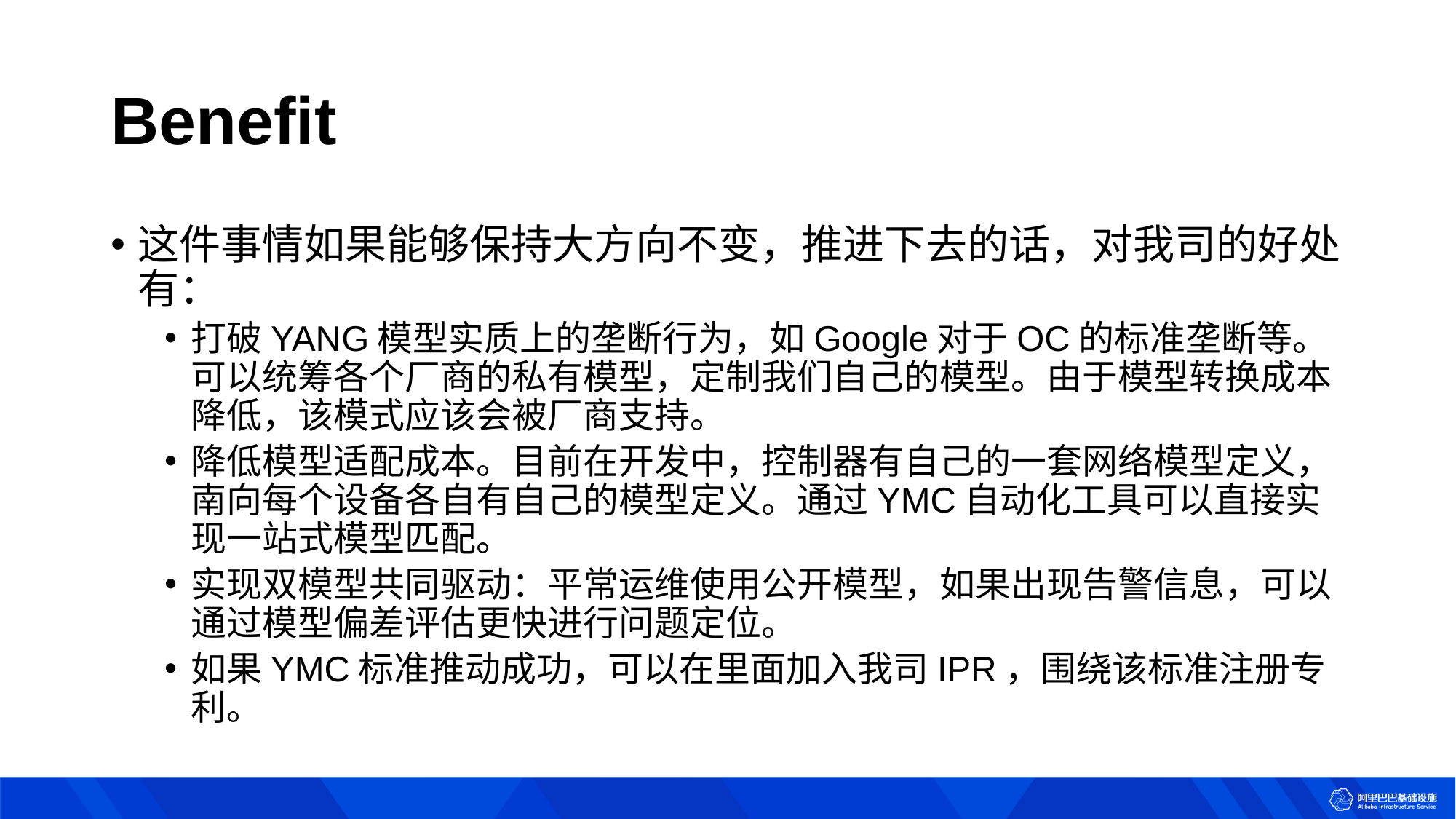

# Benefit
这件事情如果能够保持大方向不变，推进下去的话，对我司的好处有：
打破YANG模型实质上的垄断行为，如Google对于OC的标准垄断等。可以统筹各个厂商的私有模型，定制我们自己的模型。由于模型转换成本降低，该模式应该会被厂商支持。
降低模型适配成本。目前在开发中，控制器有自己的一套网络模型定义，南向每个设备各自有自己的模型定义。通过YMC自动化工具可以直接实现一站式模型匹配。
实现双模型共同驱动：平常运维使用公开模型，如果出现告警信息，可以通过模型偏差评估更快进行问题定位。
如果YMC标准推动成功，可以在里面加入我司IPR，围绕该标准注册专利。